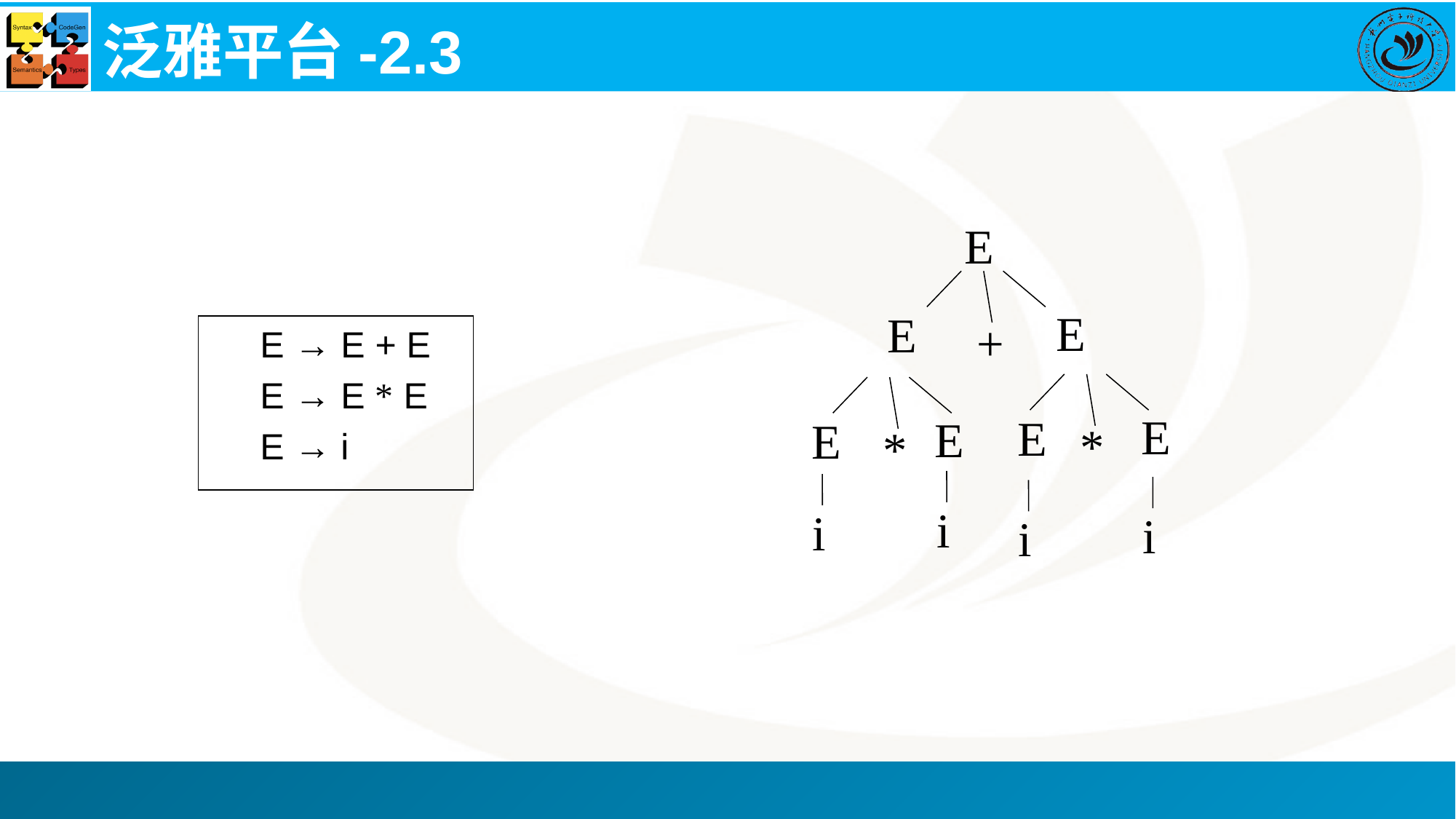

# 泛雅平台-2.3
E

E
E
+
     E → E + E
     E → E * E
     E → i

E
E
E
E
*
*

i
i
i
i
95